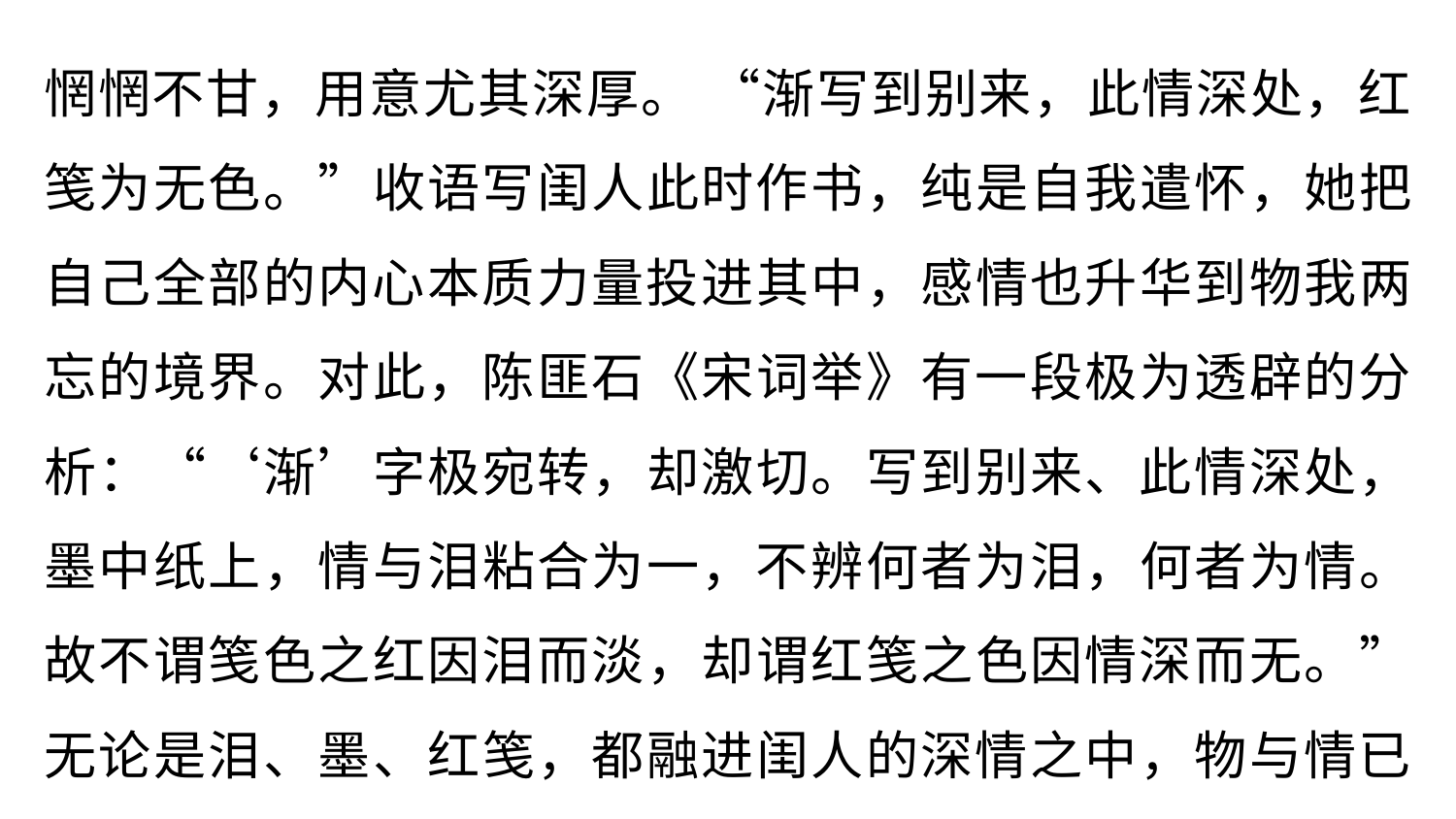

惘惘不甘，用意尤其深厚。 “渐写到别来，此情深处，红笺为无色。”收语写闺人此时作书，纯是自我遣怀，她把自己全部的内心本质力量投进其中，感情也升华到物我两忘的境界。对此，陈匪石《宋词举》有一段极为透辟的分析：“‘渐’字极宛转，却激切。写到别来、此情深处，墨中纸上，情与泪粘合为一，不辨何者为泪，何者为情。故不谓笺色之红因泪而淡，却谓红笺之色因情深而无。”无论是泪、墨、红笺，都融进闺人的深情之中，物与情已浑然一体。